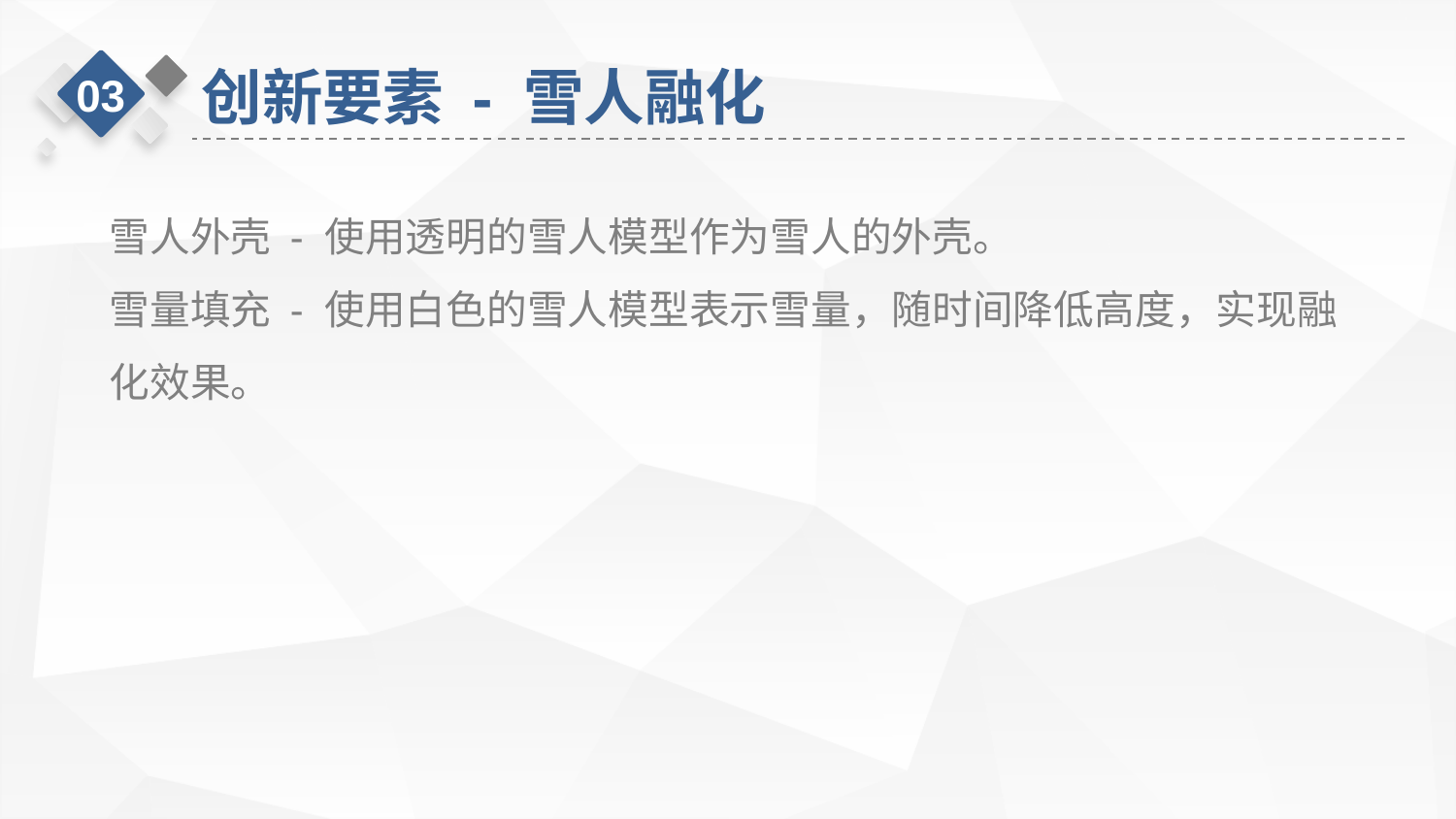

创新要素 - 雪人融化

03

雪人外壳 - 使用透明的雪人模型作为雪人的外壳。
雪量填充 - 使用白色的雪人模型表示雪量，随时间降低高度，实现融化效果。